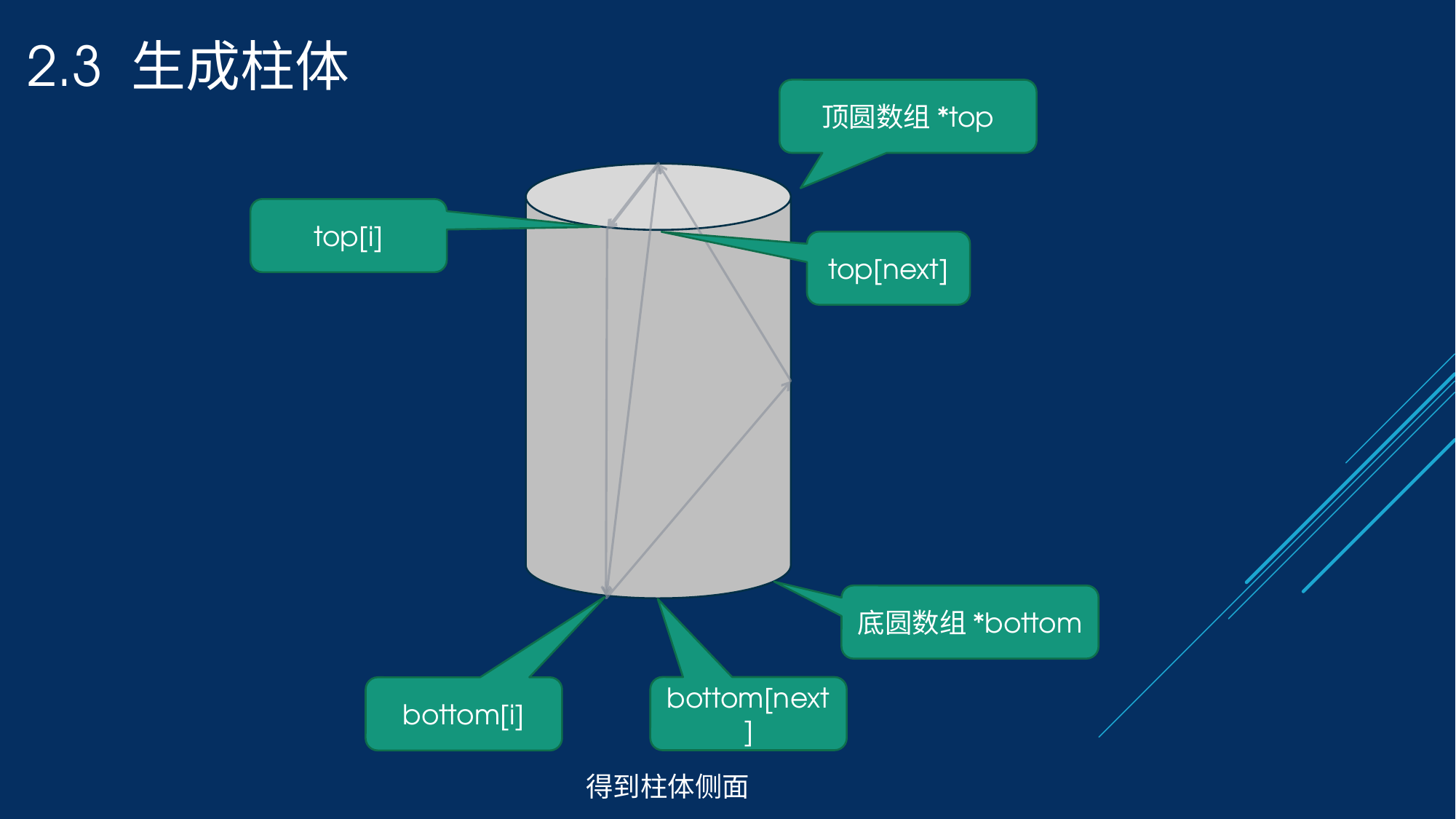

# 2.3 生成柱体
顶圆数组*top

top[i]
top[next]
底圆数组*bottom
bottom[next]
bottom[i]
得到柱体侧面